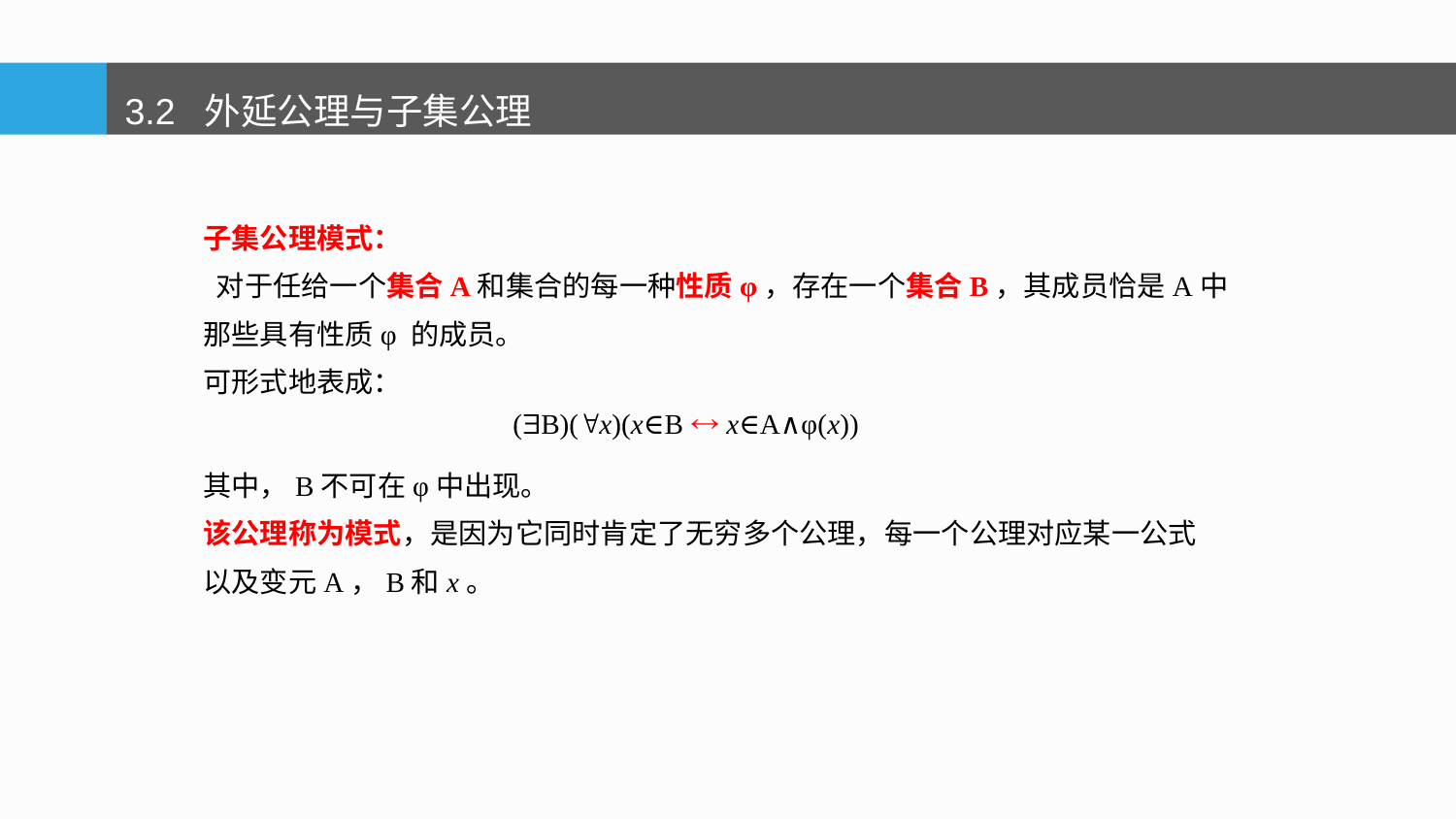

3.2  外延公理与子集公理

子集公理模式：
 对于任给一个集合A和集合的每一种性质φ，存在一个集合B，其成员恰是A中
那些具有性质φ 的成员。
可形式地表成：
                                            (∃B)(∀x)(x∈B ↔ x∈A∧φ(x))
其中，B不可在φ中出现。
该公理称为模式，是因为它同时肯定了无穷多个公理，每一个公理对应某一公式
以及变元A，B和x。